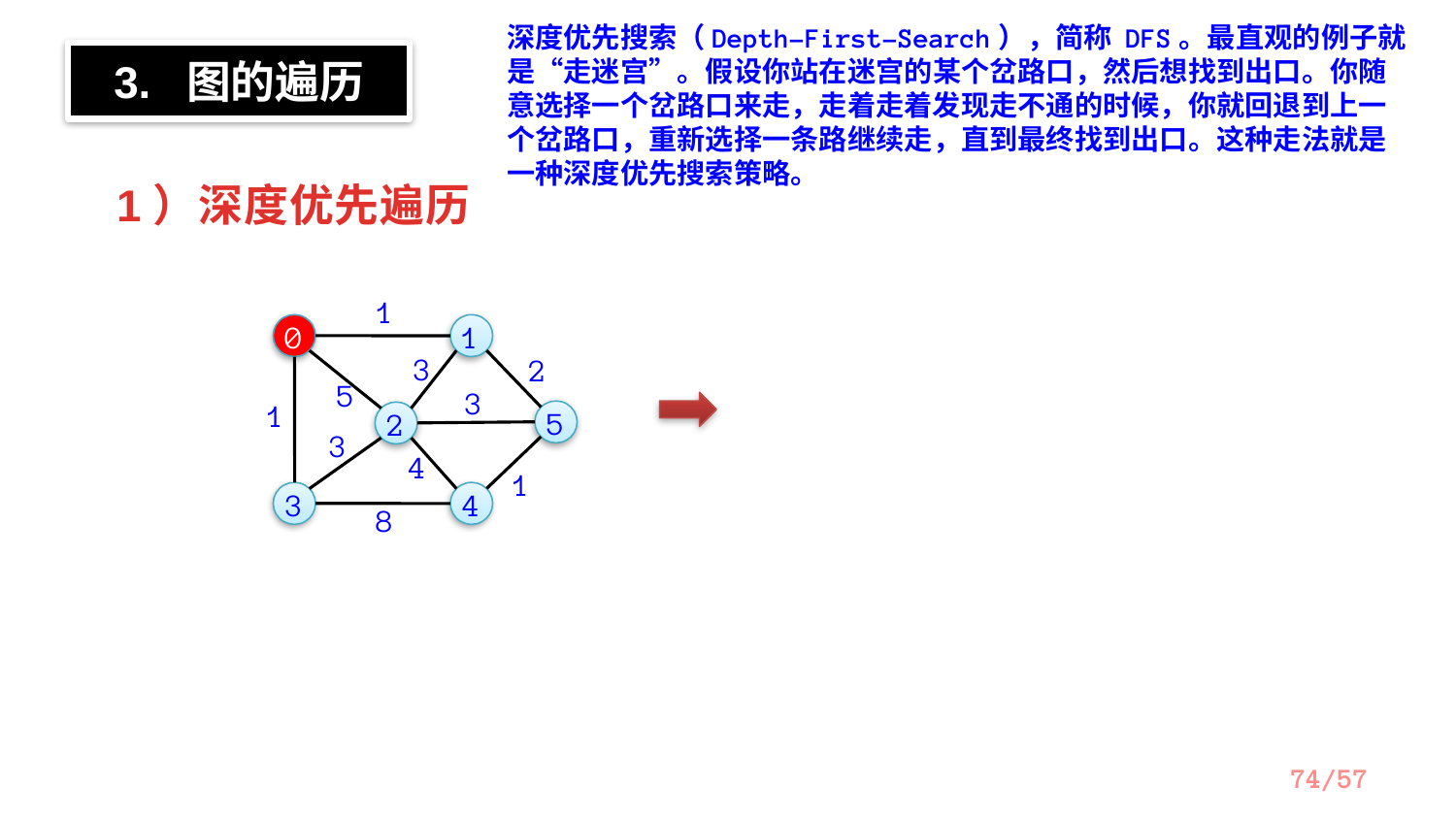

深度优先搜索（Depth-First-Search），简称 DFS。最直观的例子就是“走迷宫”。假设你站在迷宫的某个岔路口，然后想找到出口。你随意选择一个岔路口来走，走着走着发现走不通的时候，你就回退到上一个岔路口，重新选择一条路继续走，直到最终找到出口。这种走法就是一种深度优先搜索策略。
3.  图的遍历
1）深度优先遍历
1
0
1

3
2

5
3
1
5
2

3

4
1
3
4

8

74/57